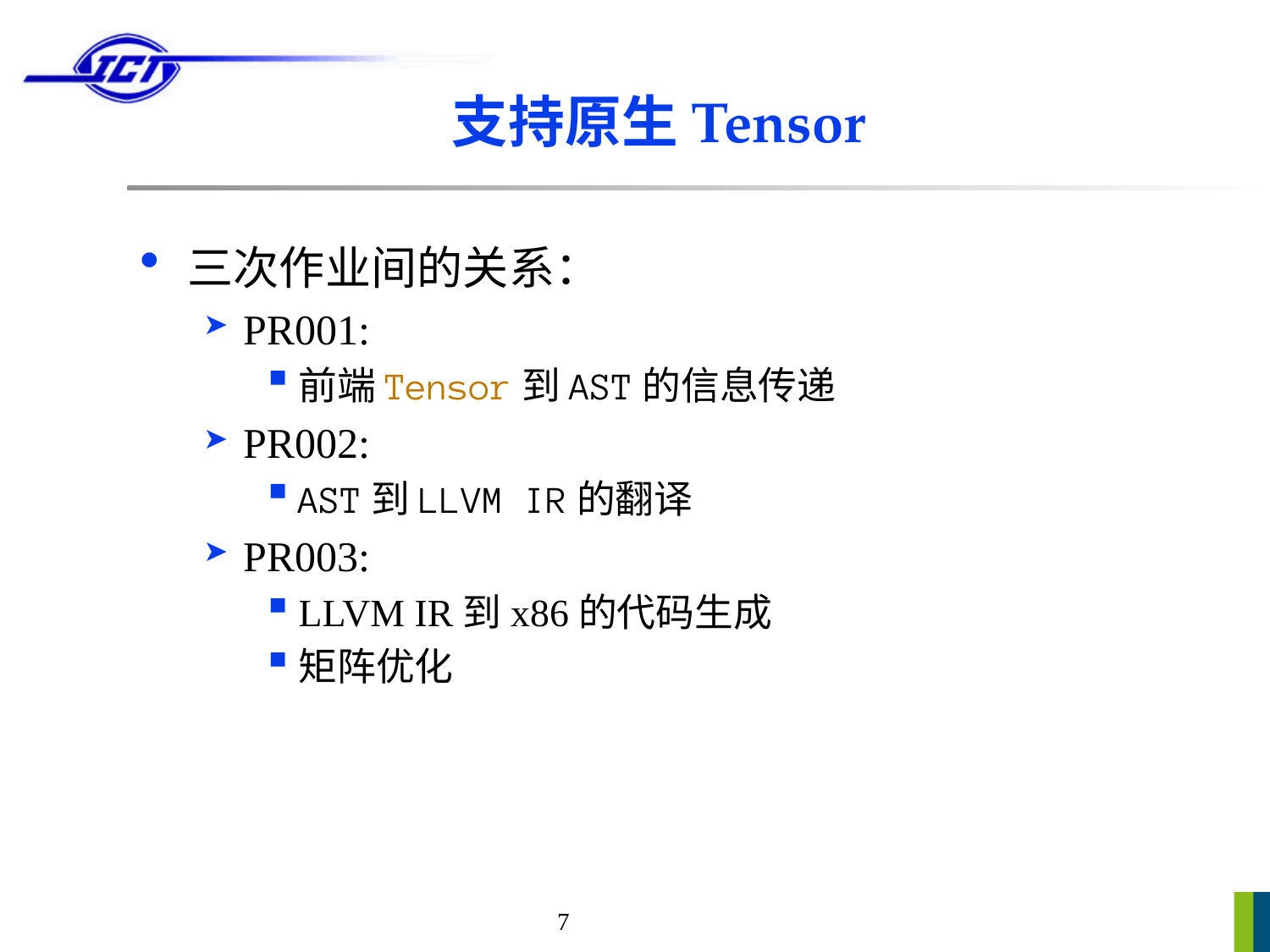

# 支持原生Tensor
三次作业间的关系：
PR001:
前端Tensor到AST的信息传递
PR002:
AST到LLVM IR的翻译
PR003:
LLVM IR到x86的代码生成
矩阵优化